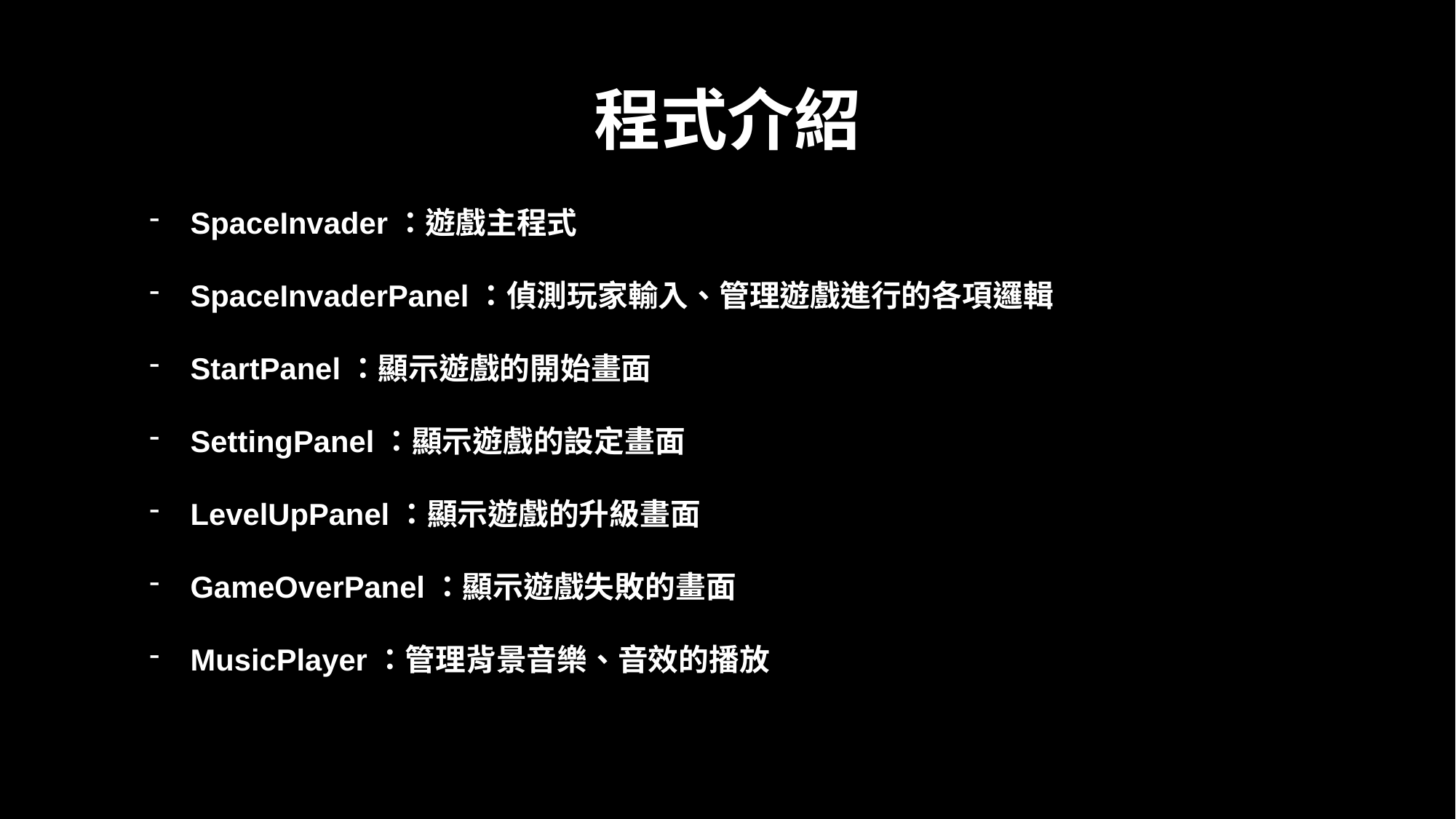

# 程式介紹
SpaceInvader：遊戲主程式

SpaceInvaderPanel：偵測玩家輸入、管理遊戲進行的各項邏輯

StartPanel：顯示遊戲的開始畫面

SettingPanel：顯示遊戲的設定畫面

LevelUpPanel：顯示遊戲的升級畫面

GameOverPanel：顯示遊戲失敗的畫面

MusicPlayer：管理背景音樂、音效的播放